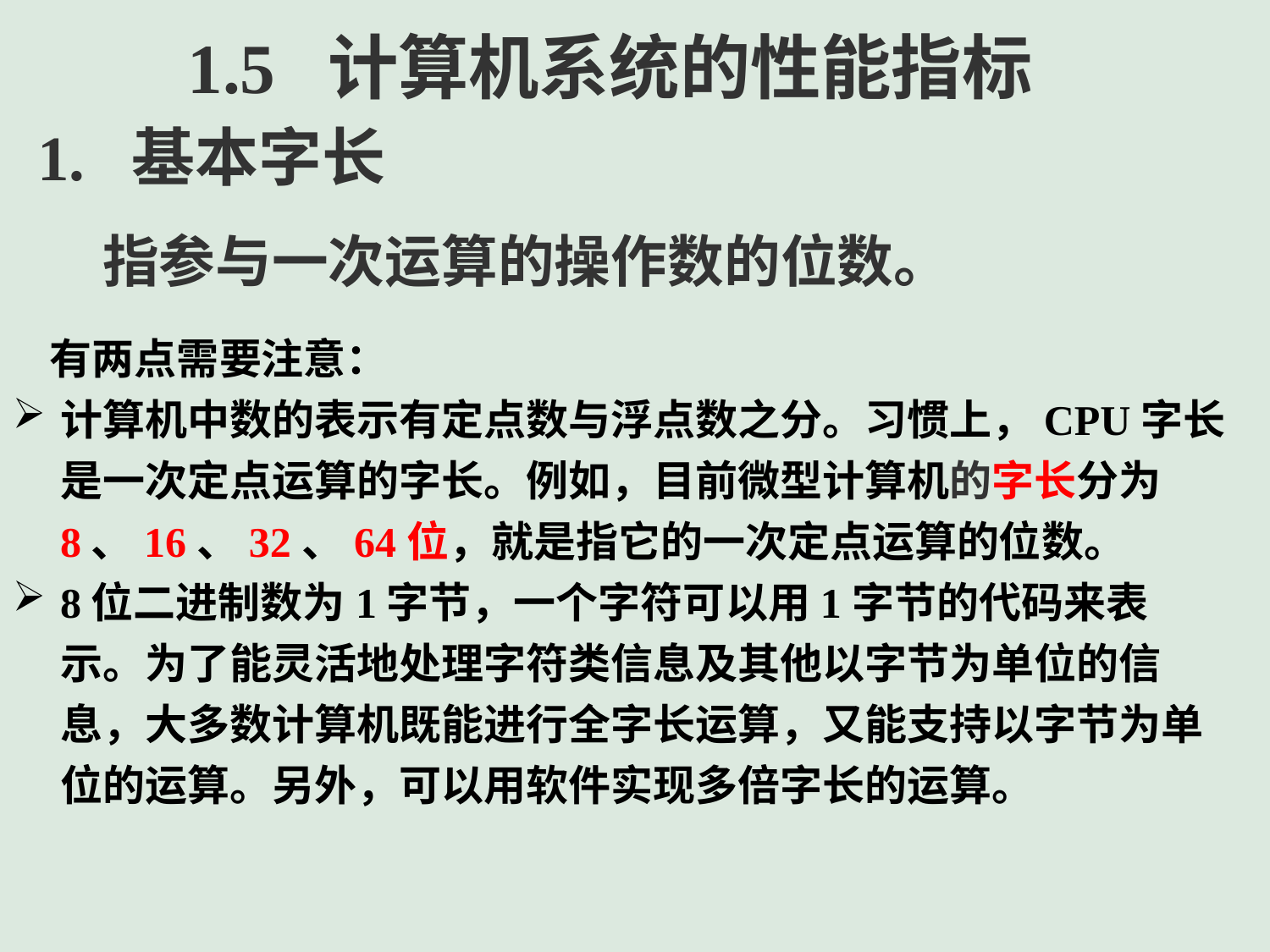

1.5  计算机系统的性能指标
1.  基本字长
   指参与一次运算的操作数的位数。
有两点需要注意：
计算机中数的表示有定点数与浮点数之分。习惯上，CPU字长是一次定点运算的字长。例如，目前微型计算机的字长分为8、16、32、64位，就是指它的一次定点运算的位数。
8位二进制数为1字节，一个字符可以用1字节的代码来表示。为了能灵活地处理字符类信息及其他以字节为单位的信息，大多数计算机既能进行全字长运算，又能支持以字节为单位的运算。另外，可以用软件实现多倍字长的运算。